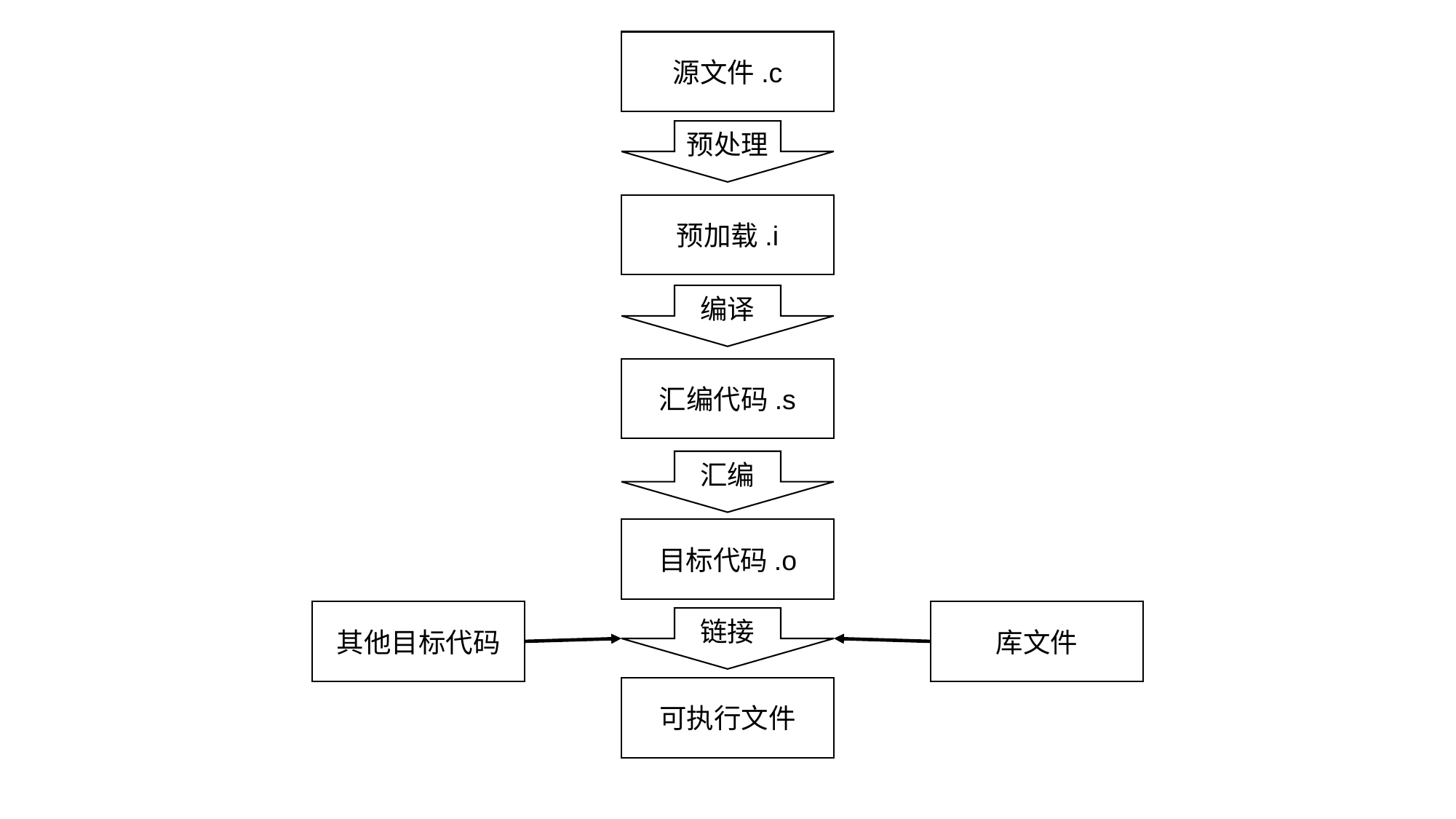

源文件.c
预处理
预加载.i
编译
汇编代码.s
汇编
目标代码.o
其他目标代码
库文件
链接
可执行文件